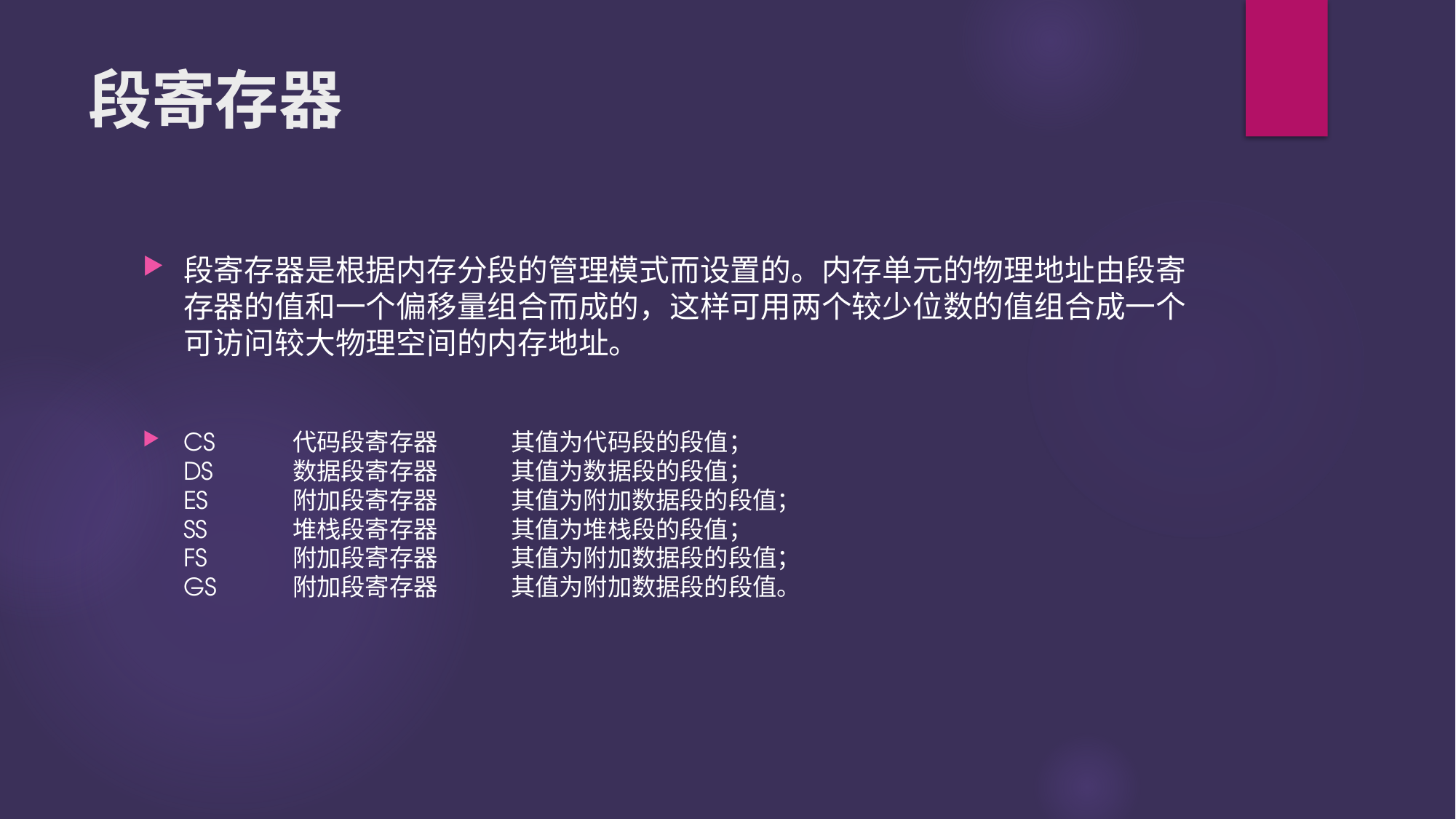

# 段寄存器
段寄存器是根据内存分段的管理模式而设置的。内存单元的物理地址由段寄存器的值和一个偏移量组合而成的，这样可用两个较少位数的值组合成一个可访问较大物理空间的内存地址。

CS	代码段寄存器	其值为代码段的段值； 
DS	数据段寄存器	其值为数据段的段值； 
ES	附加段寄存器	其值为附加数据段的段值； 
SS	堆栈段寄存器	其值为堆栈段的段值； 
FS	附加段寄存器	其值为附加数据段的段值； 
GS	附加段寄存器	其值为附加数据段的段值。